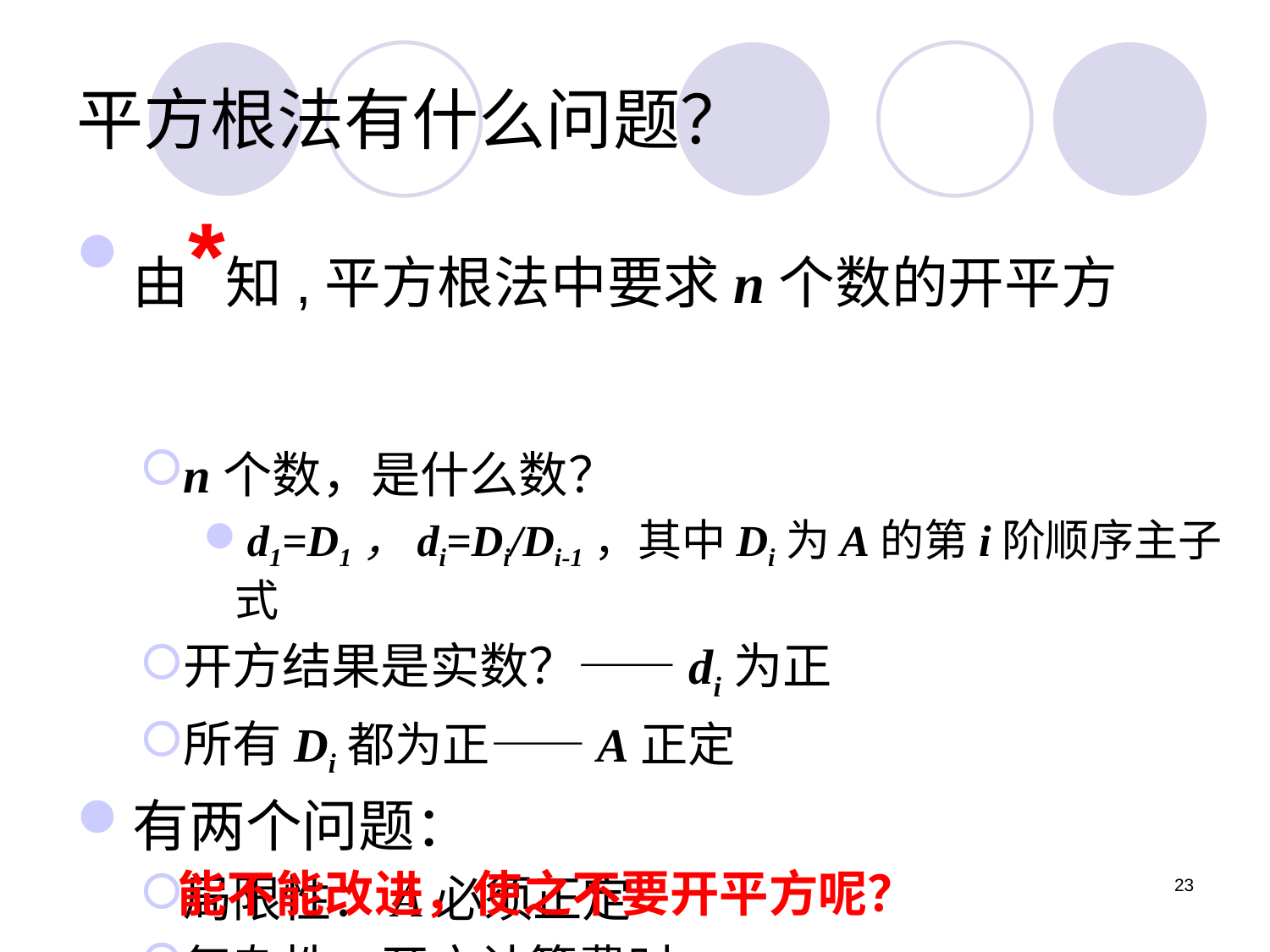

# 平方根法有什么问题？
由  知,平方根法中要求n个数的开平方

n个数，是什么数？
d1=D1，di=Di/Di-1，其中Di为A的第i阶顺序主子式
开方结果是实数？——di为正
所有Di都为正——A正定
有两个问题：
局限性：A必须正定
复杂性：开方计算费时
*
能不能改进，使之不要开平方呢？
23